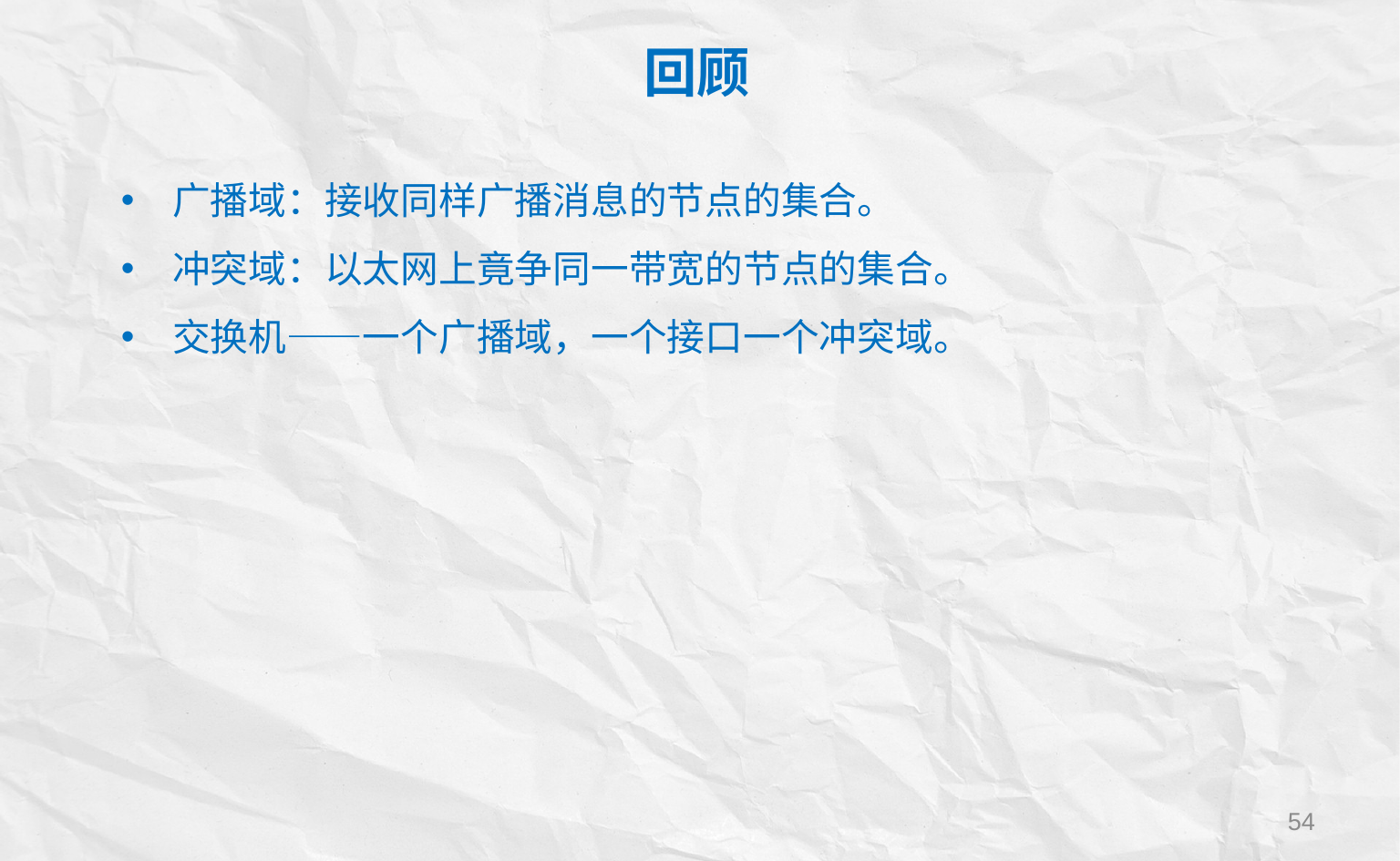

回顾
广播域：接收同样广播消息的节点的集合。
冲突域：以太网上竟争同一带宽的节点的集合。
交换机——一个广播域，一个接口一个冲突域。

 54